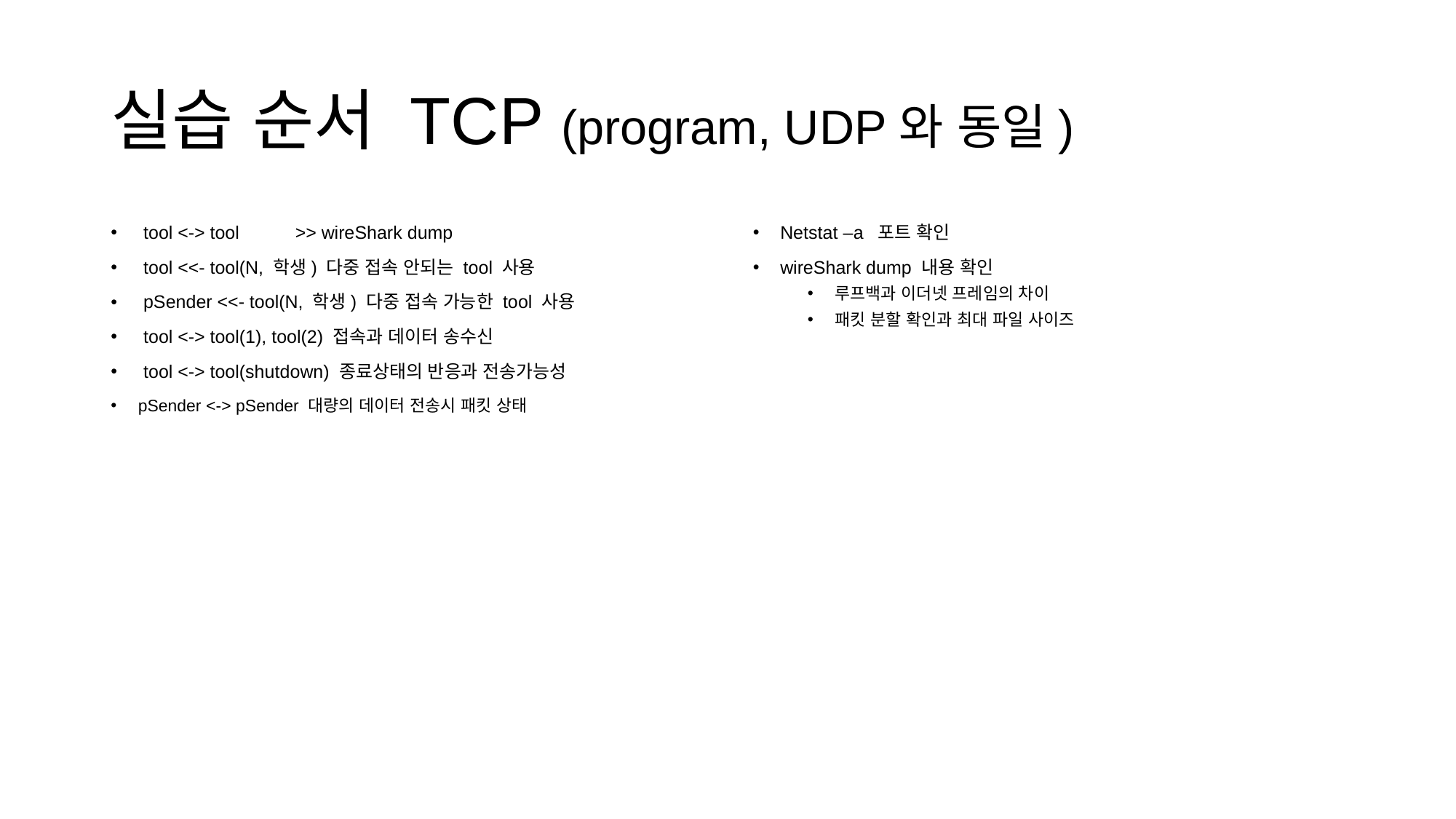

# 실습 순서 TCP (program, UDP와 동일)
 tool <-> tool           >> wireShark dump
 tool <<- tool(N, 학생) 다중 접속 안되는 tool 사용
 pSender <<- tool(N, 학생) 다중 접속 가능한 tool 사용
 tool <-> tool(1), tool(2) 접속과 데이터 송수신
 tool <-> tool(shutdown) 종료상태의 반응과 전송가능성
pSender <-> pSender 대량의 데이터 전송시 패킷 상태
Netstat –a  포트 확인
wireShark dump 내용 확인
루프백과 이더넷 프레임의 차이
패킷 분할 확인과 최대 파일 사이즈